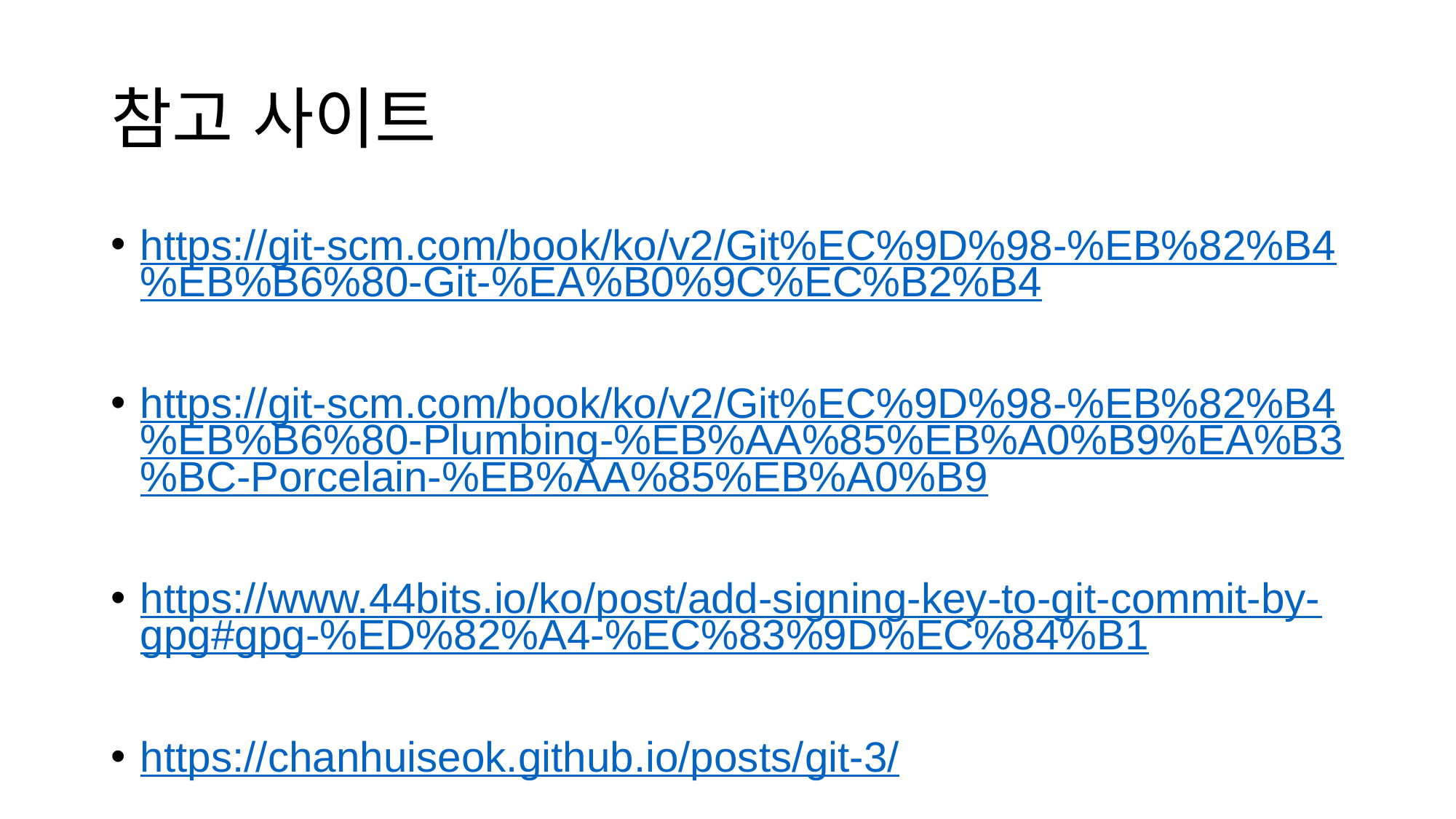

# 참고 사이트
https://git-scm.com/book/ko/v2/Git%EC%9D%98-%EB%82%B4%EB%B6%80-Git-%EA%B0%9C%EC%B2%B4

https://git-scm.com/book/ko/v2/Git%EC%9D%98-%EB%82%B4%EB%B6%80-Plumbing-%EB%AA%85%EB%A0%B9%EA%B3%BC-Porcelain-%EB%AA%85%EB%A0%B9

https://www.44bits.io/ko/post/add-signing-key-to-git-commit-by-gpg#gpg-%ED%82%A4-%EC%83%9D%EC%84%B1

https://chanhuiseok.github.io/posts/git-3/